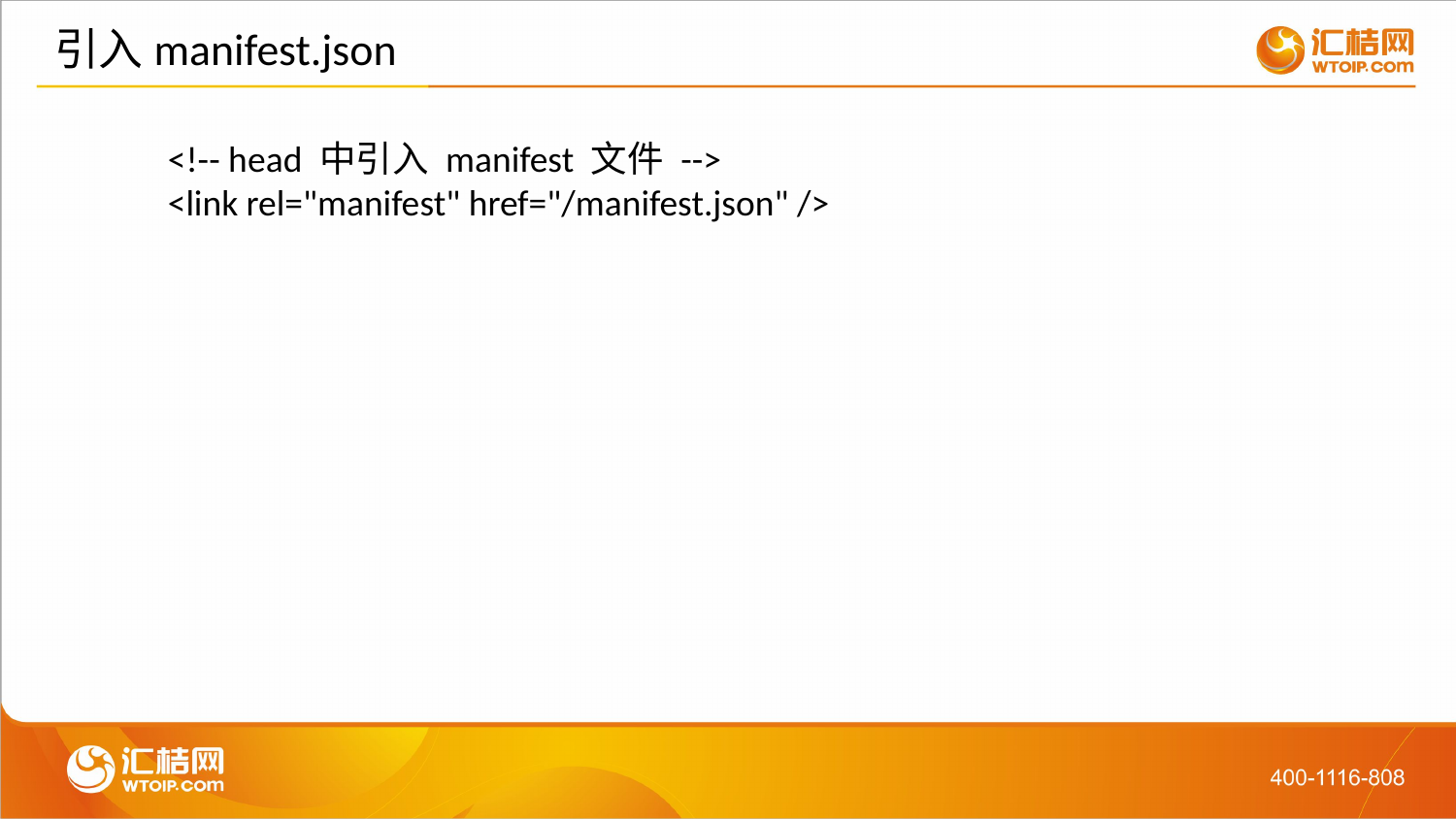

# 引入manifest.json
<!-- head 中引入 manifest 文件 -->
<link rel="manifest" href="/manifest.json" />